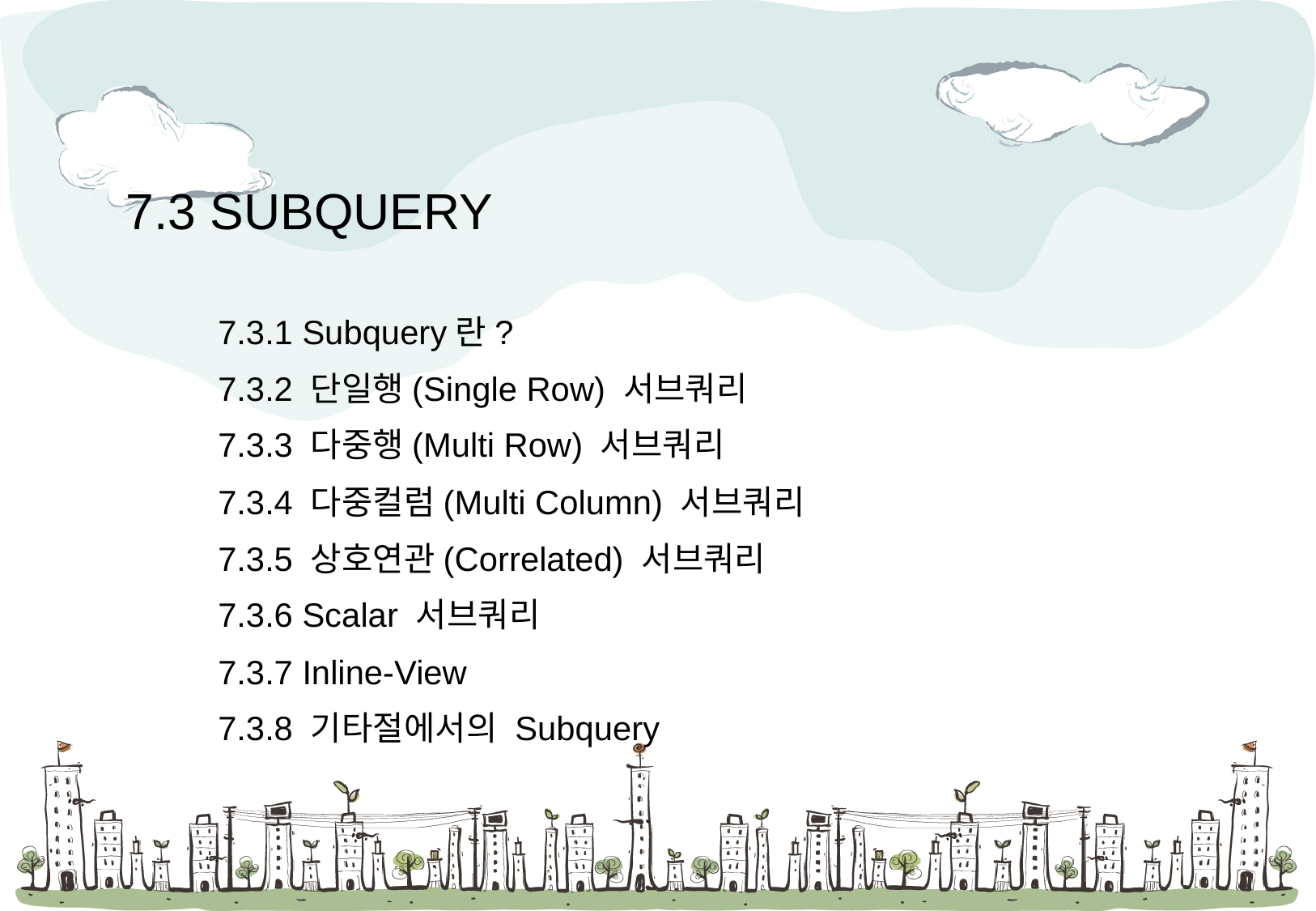

#
7.3 SUBQUERY
7.3.1 Subquery란?
7.3.2 단일행(Single Row) 서브쿼리
7.3.3 다중행(Multi Row) 서브쿼리
7.3.4 다중컬럼(Multi Column) 서브쿼리
7.3.5 상호연관(Correlated) 서브쿼리
7.3.6 Scalar 서브쿼리
7.3.7 Inline-View
7.3.8 기타절에서의 Subquery